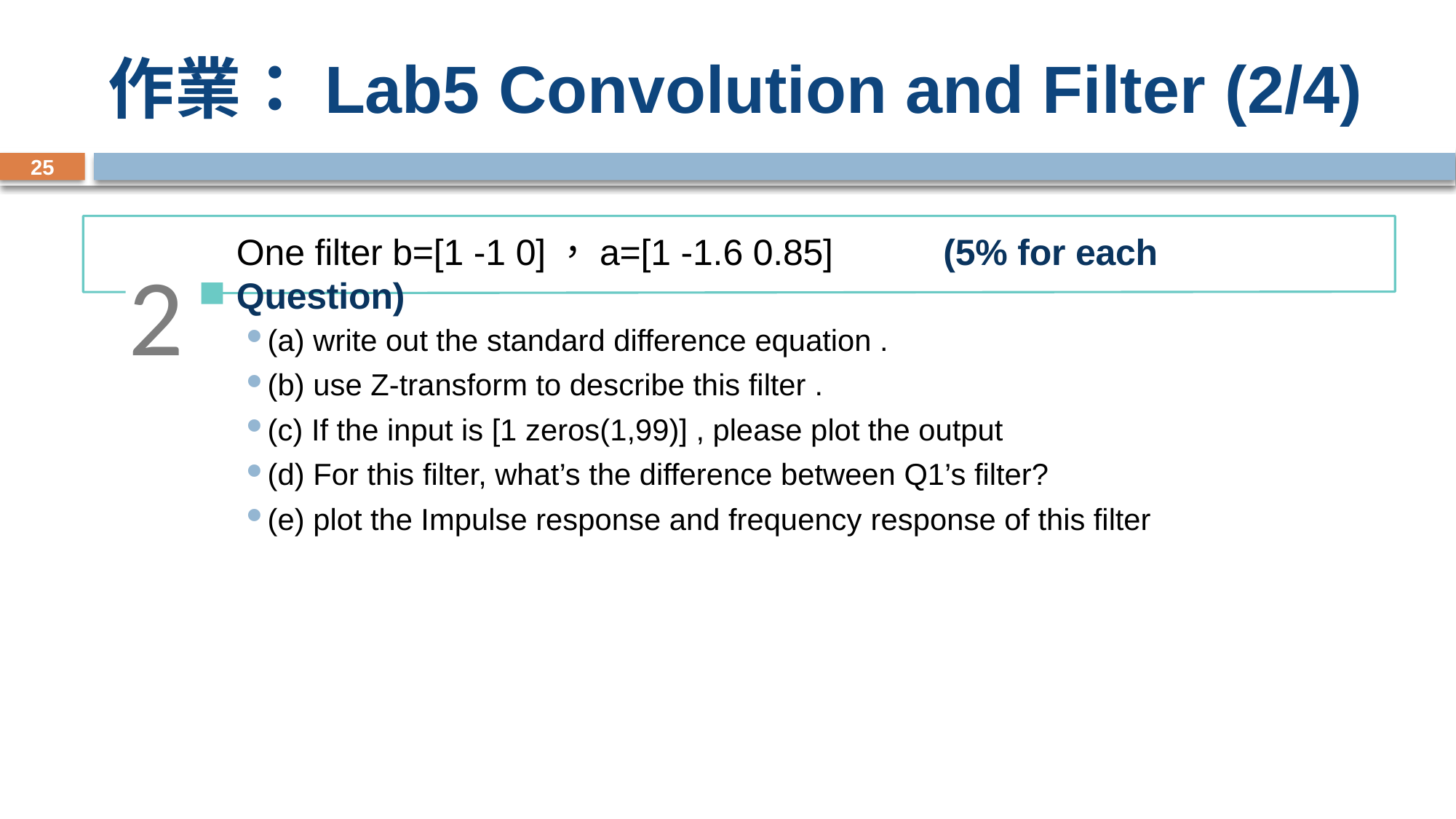

# 作業：Lab5 Convolution and Filter (2/4)
25

One filter b=[1 -1 0]，a=[1 -1.6 0.85]           (5% for each Question)
2

(a) write out the standard difference equation .
(b) use Z-transform to describe this filter .
(c) If the input is [1 zeros(1,99)] , please plot the output
(d) For this filter, what’s the difference between Q1’s filter?
(e) plot the Impulse response and frequency response of this filter